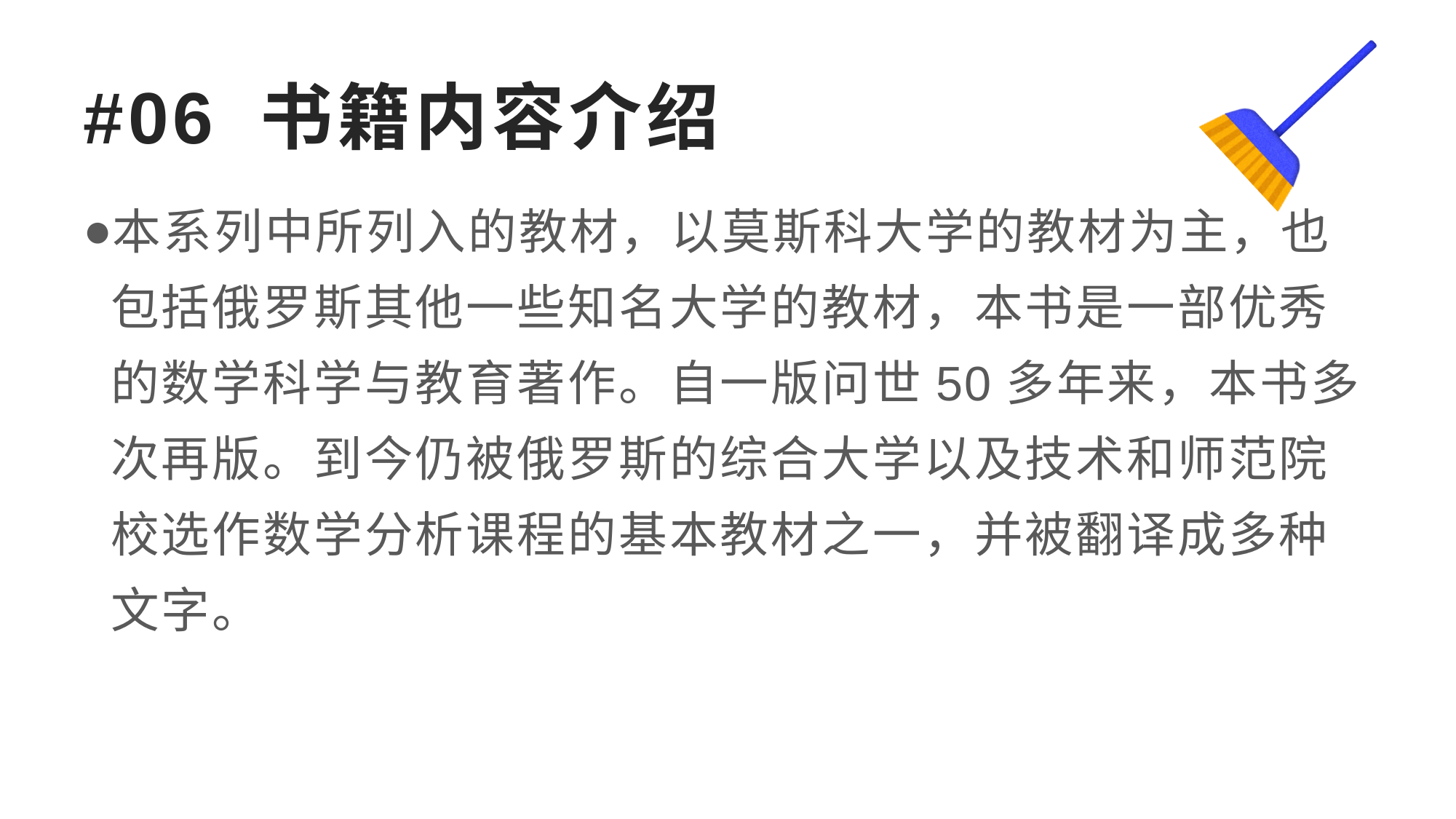

# #06 书籍内容介绍
本系列中所列入的教材，以莫斯科大学的教材为主，也包括俄罗斯其他一些知名大学的教材，本书是一部优秀的数学科学与教育著作。自一版问世50多年来，本书多次再版。到今仍被俄罗斯的综合大学以及技术和师范院校选作数学分析课程的基本教材之一，并被翻译成多种文字。